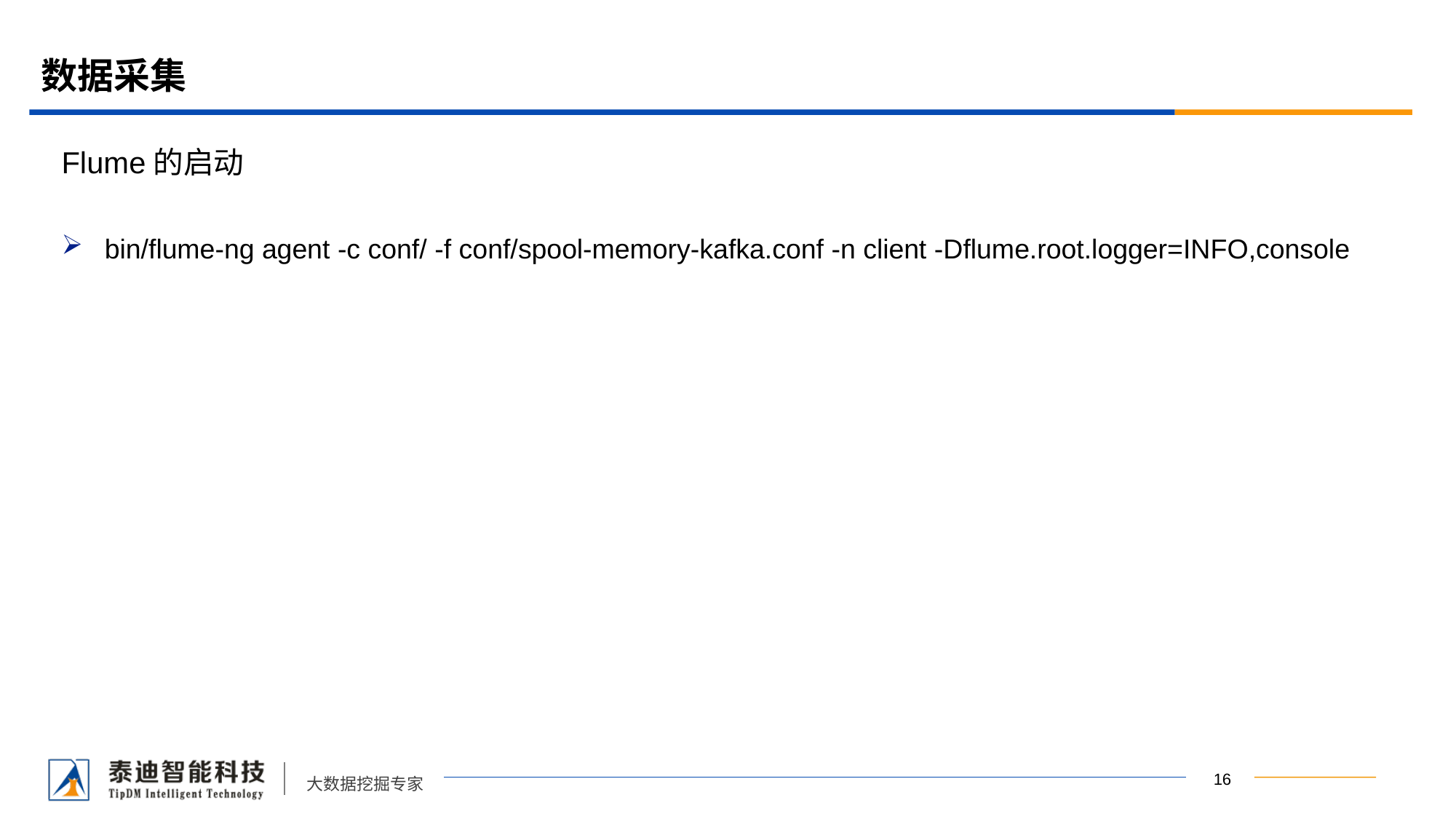

# 数据采集
Flume的启动
bin/flume-ng agent -c conf/ -f conf/spool-memory-kafka.conf -n client -Dflume.root.logger=INFO,console